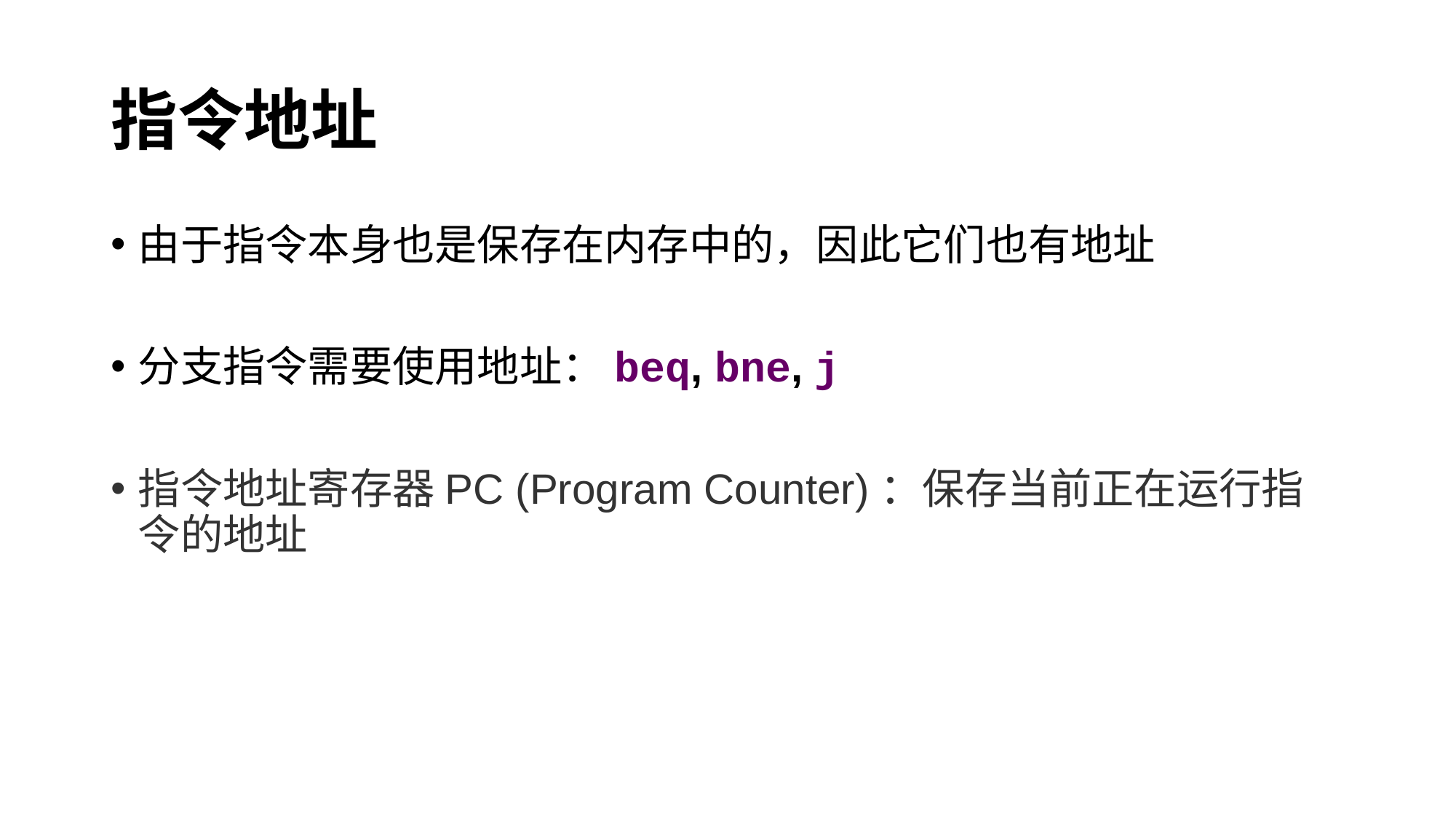

# 指令地址
由于指令本身也是保存在内存中的，因此它们也有地址

分支指令需要使用地址：beq, bne, j

指令地址寄存器PC (Program Counter)：保存当前正在运行指令的地址